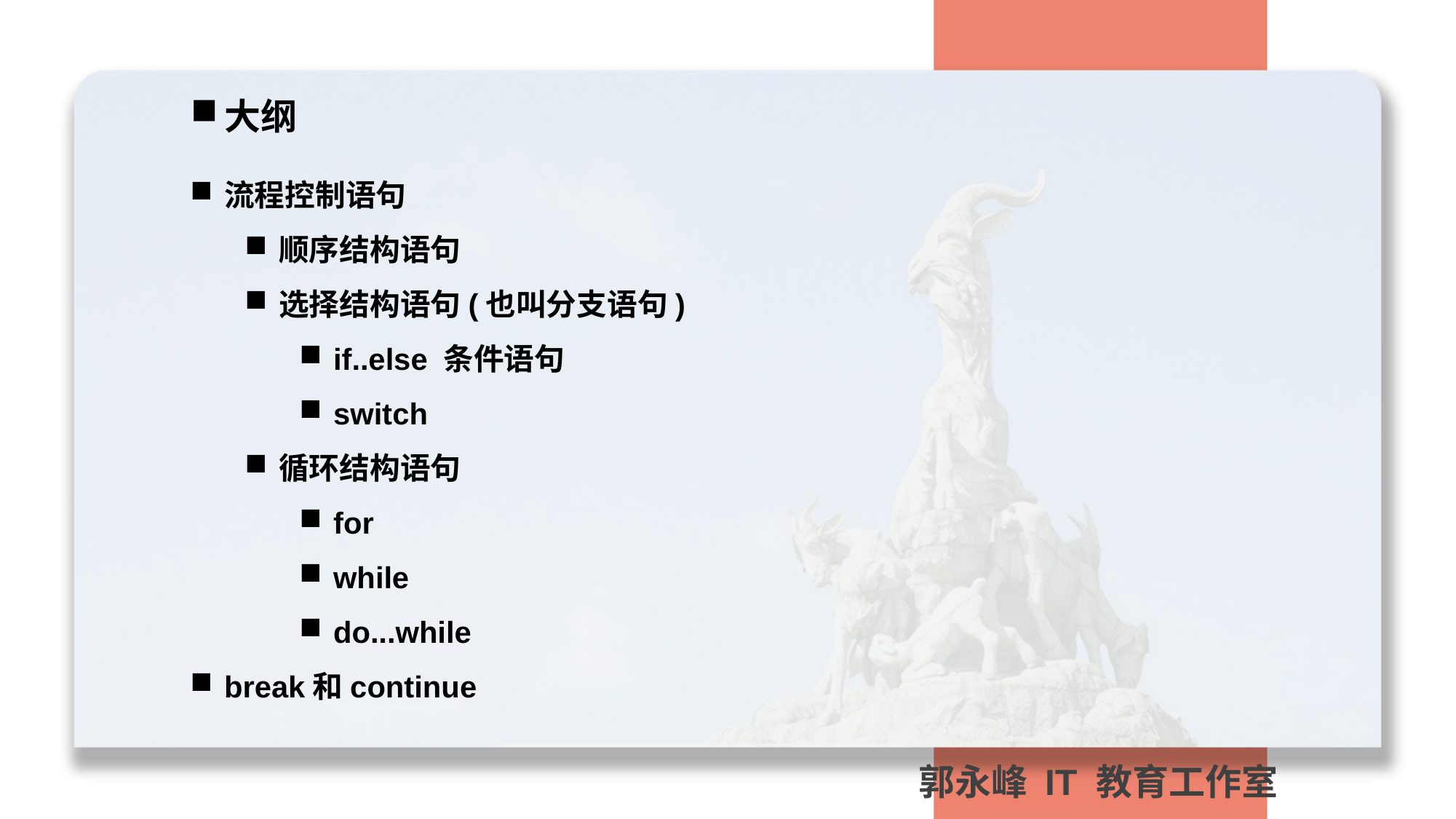

大纲
流程控制语句
顺序结构语句
选择结构语句(也叫分支语句)
if..else 条件语句
switch
循环结构语句
for
while
do...while
break和continue